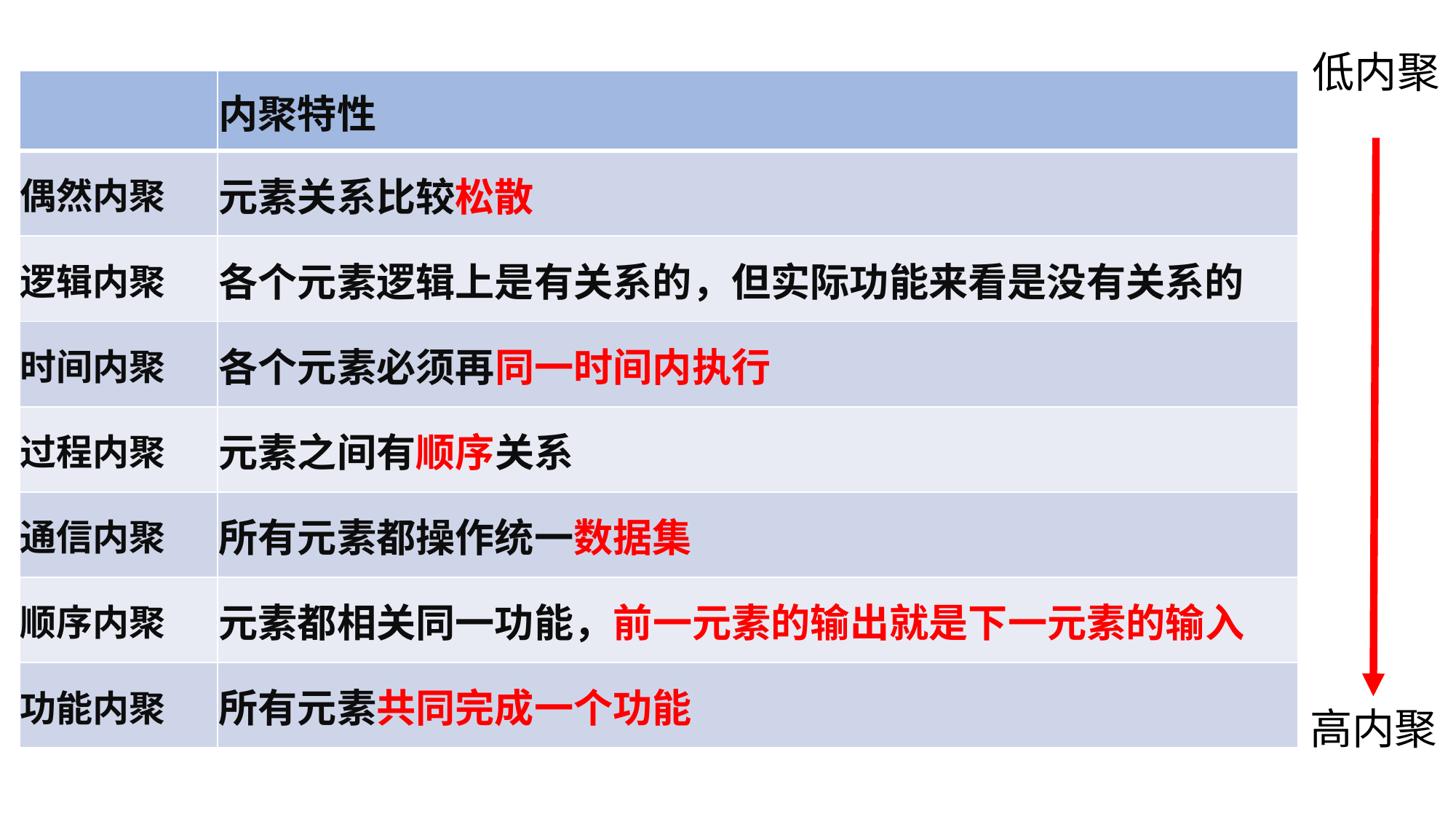

低内聚
|  | 内聚特性 |
| --- | --- |
| 偶然内聚 | 元素关系比较松散 |
| 逻辑内聚 | 各个元素逻辑上是有关系的，但实际功能来看是没有关系的 |
| 时间内聚 | 各个元素必须再同一时间内执行 |
| 过程内聚 | 元素之间有顺序关系 |
| 通信内聚 | 所有元素都操作统一数据集 |
| 顺序内聚 | 元素都相关同一功能，前一元素的输出就是下一元素的输入 |
| 功能内聚 | 所有元素共同完成一个功能 |
高内聚